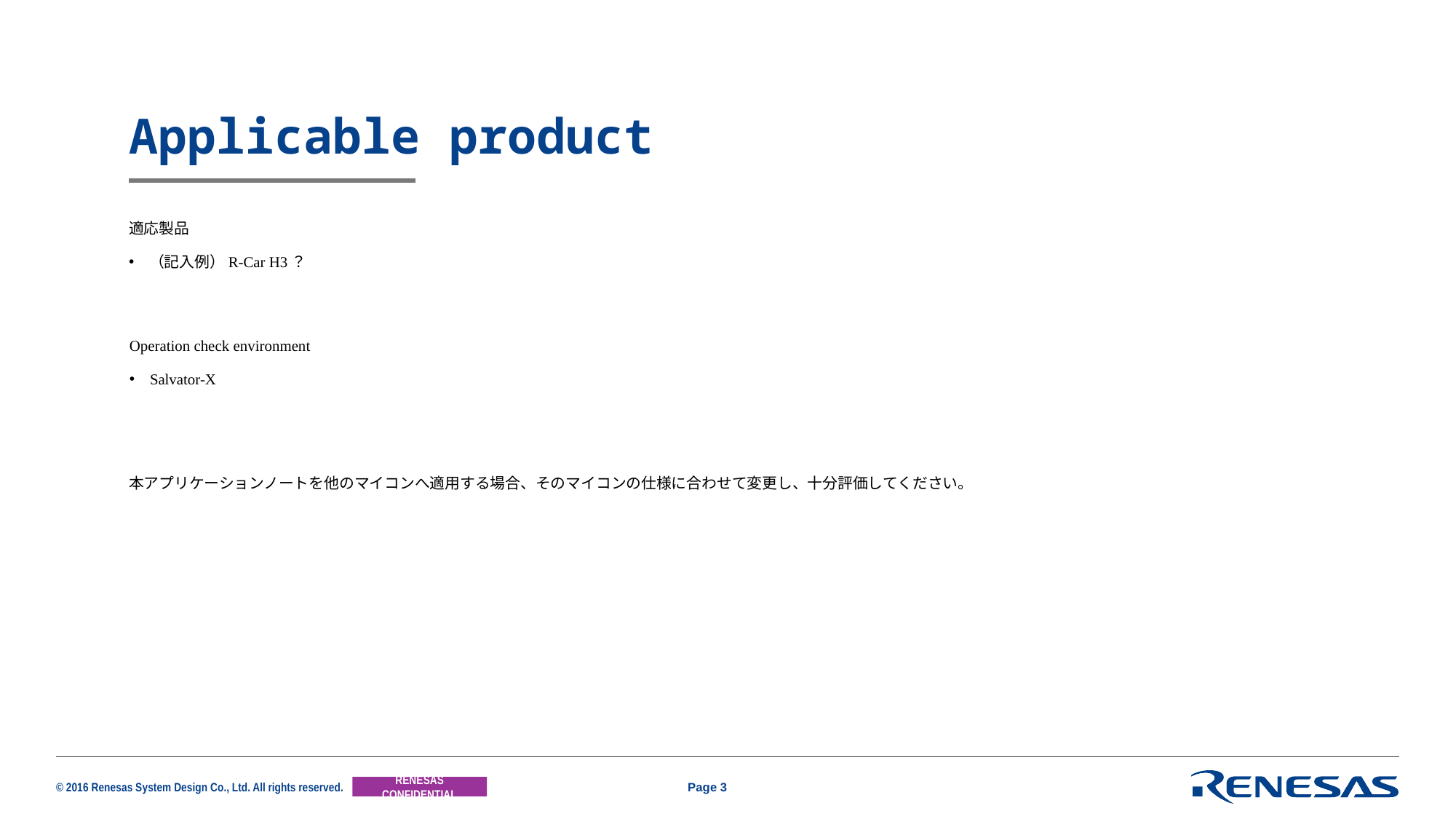

# Applicable product
適応製品
（記入例）R-Car H3？
Operation check environment
Salvator-X
本アプリケーションノートを他のマイコンへ適用する場合、そのマイコンの仕様に合わせて変更し、十分評価してください。
Page 3